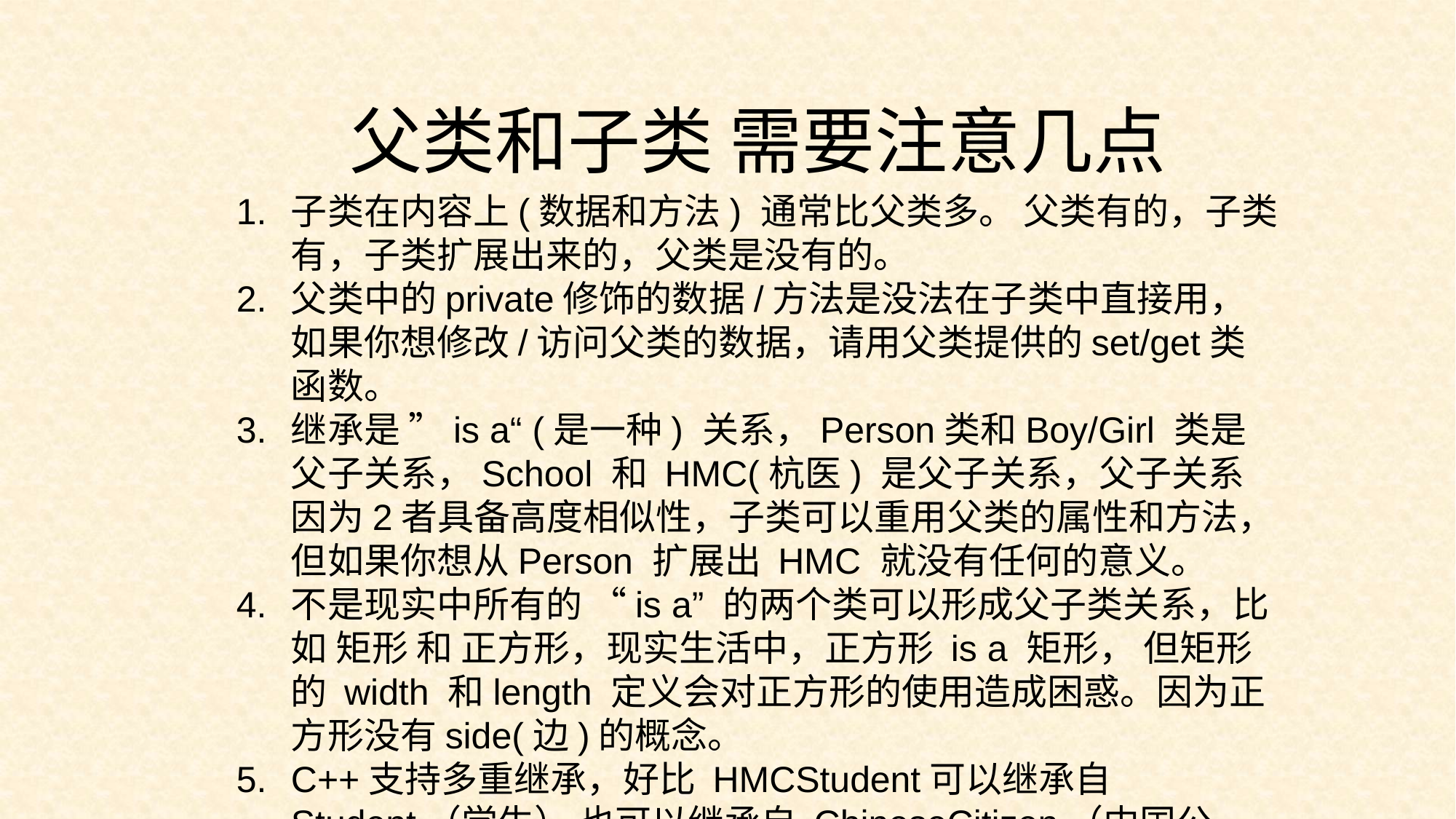

父类和子类 需要注意几点

子类在内容上(数据和方法) 通常比父类多。 父类有的，子类有，子类扩展出来的，父类是没有的。
父类中的private修饰的数据/方法是没法在子类中直接用，如果你想修改/访问父类的数据，请用父类提供的set/get类函数。
继承是 ”is a“ (是一种) 关系，Person类和Boy/Girl 类是 父子关系，School 和 HMC(杭医) 是父子关系，父子关系因为2者具备高度相似性，子类可以重用父类的属性和方法，但如果你想从Person 扩展出 HMC 就没有任何的意义。
不是现实中所有的 “is a” 的两个类可以形成父子类关系，比如 矩形 和 正方形，现实生活中，正方形 is a 矩形， 但矩形的 width 和length 定义会对正方形的使用造成困惑。因为正方形没有side(边)的概念。
C++支持多重继承，好比 HMCStudent可以继承自Student（学生） 也可以继承自 ChineseCitizen（中国公民）。但Java只允许继承自一个父类。若要多继承，需要用到后面介绍的接口类